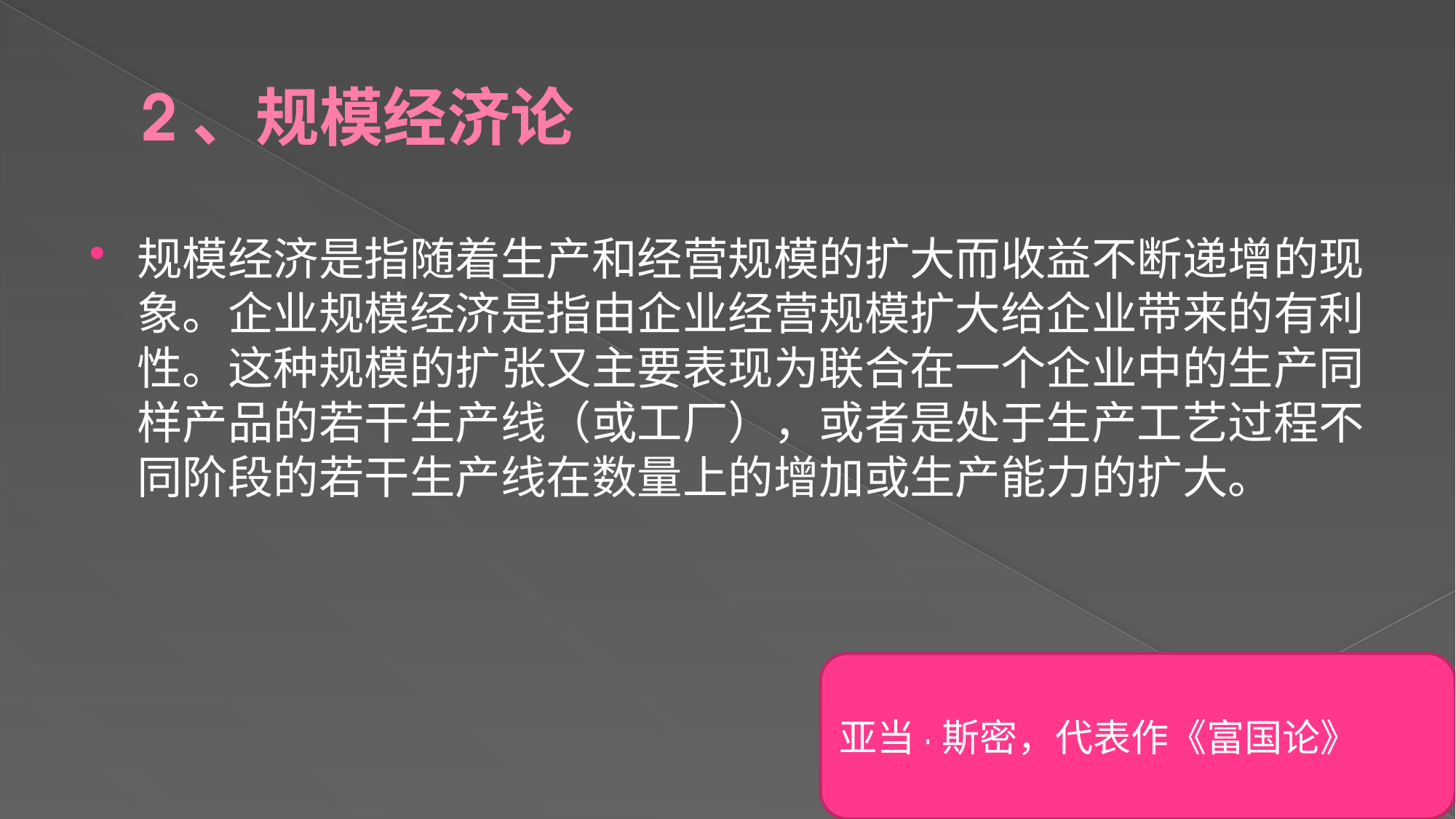

# 2、规模经济论
规模经济是指随着生产和经营规模的扩大而收益不断递增的现象。企业规模经济是指由企业经营规模扩大给企业带来的有利性。这种规模的扩张又主要表现为联合在一个企业中的生产同样产品的若干生产线（或工厂），或者是处于生产工艺过程不同阶段的若干生产线在数量上的增加或生产能力的扩大。
亚当·斯密，代表作《富国论》